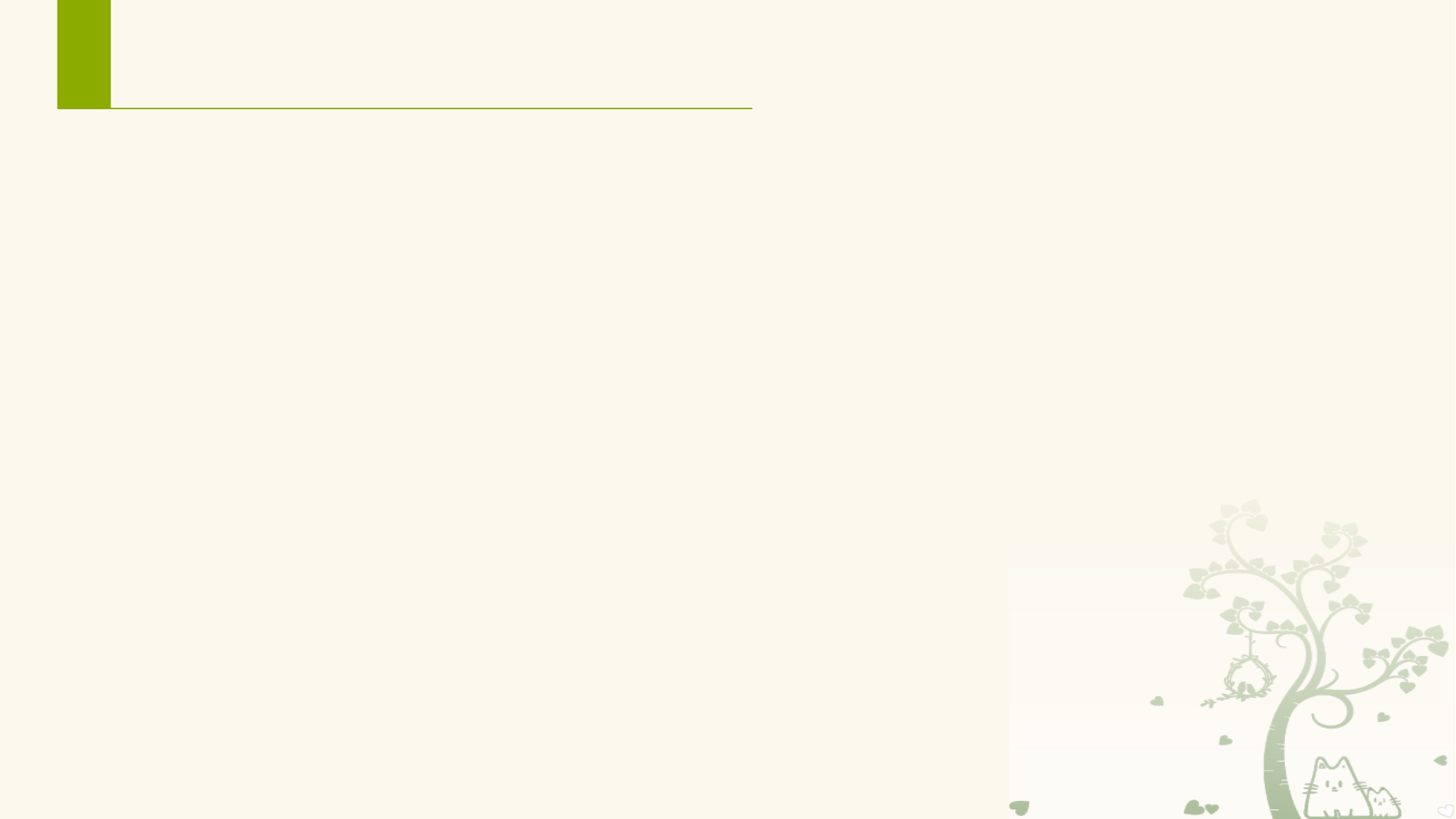

# Android项目的创建和运行
(1) 创建Android项目
(2) 选择Activity样式模板
(3) 创建Activity
(4) 运行项目